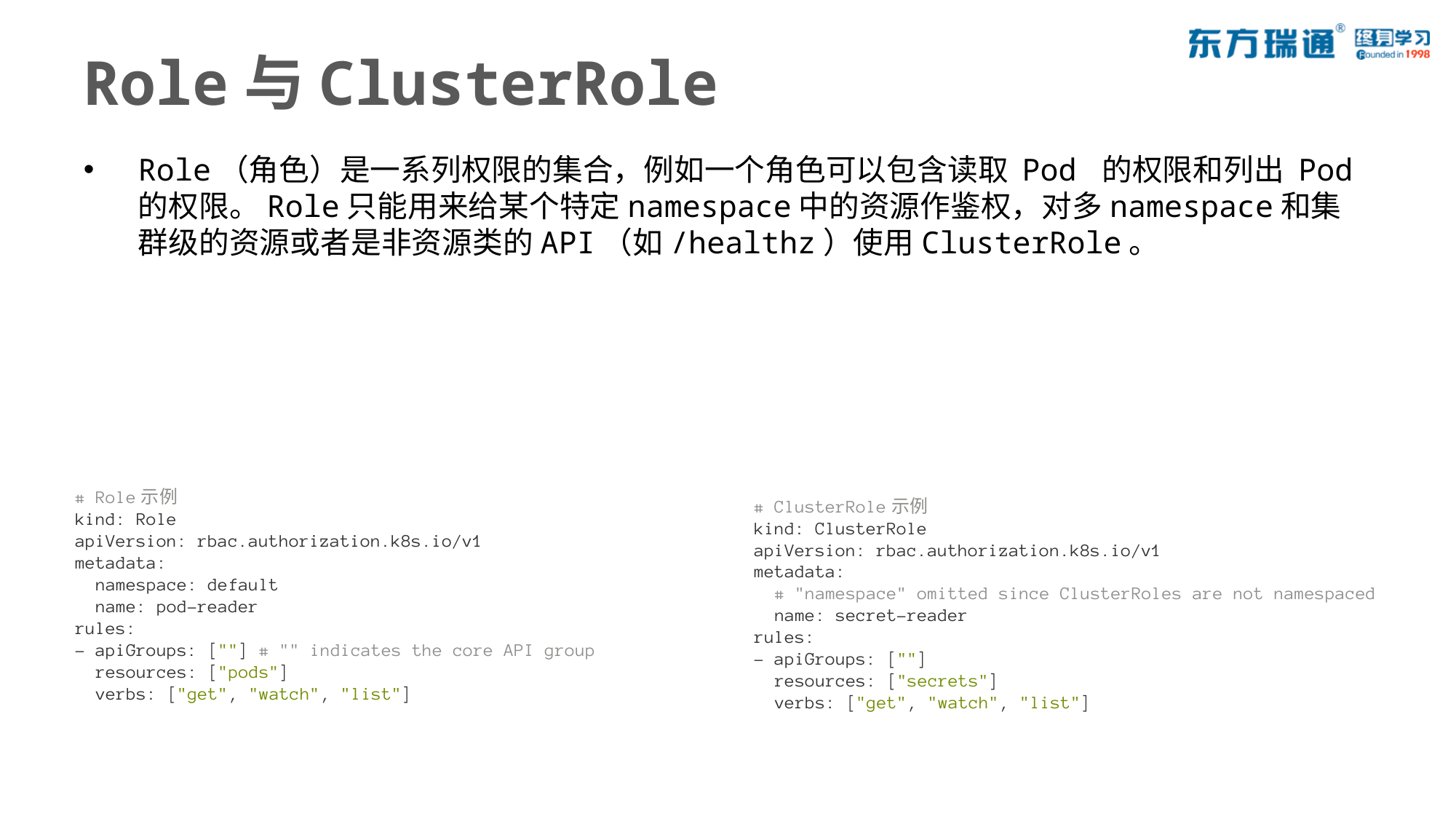

# Role与ClusterRole
Role（角色）是一系列权限的集合，例如一个角色可以包含读取 Pod 的权限和列出 Pod 的权限。Role只能用来给某个特定namespace中的资源作鉴权，对多namespace和集群级的资源或者是非资源类的API（如/healthz）使用ClusterRole。
# Role示例
kind: Role
apiVersion: rbac.authorization.k8s.io/v1
metadata:
  namespace: default
  name: pod-reader
rules:
- apiGroups: [""] # "" indicates the core API group
  resources: ["pods"]
  verbs: ["get", "watch", "list"]

# ClusterRole示例
kind: ClusterRole
apiVersion: rbac.authorization.k8s.io/v1
metadata:
  # "namespace" omitted since ClusterRoles are not namespaced
  name: secret-reader
rules:
- apiGroups: [""]
  resources: ["secrets"]
  verbs: ["get", "watch", "list"]